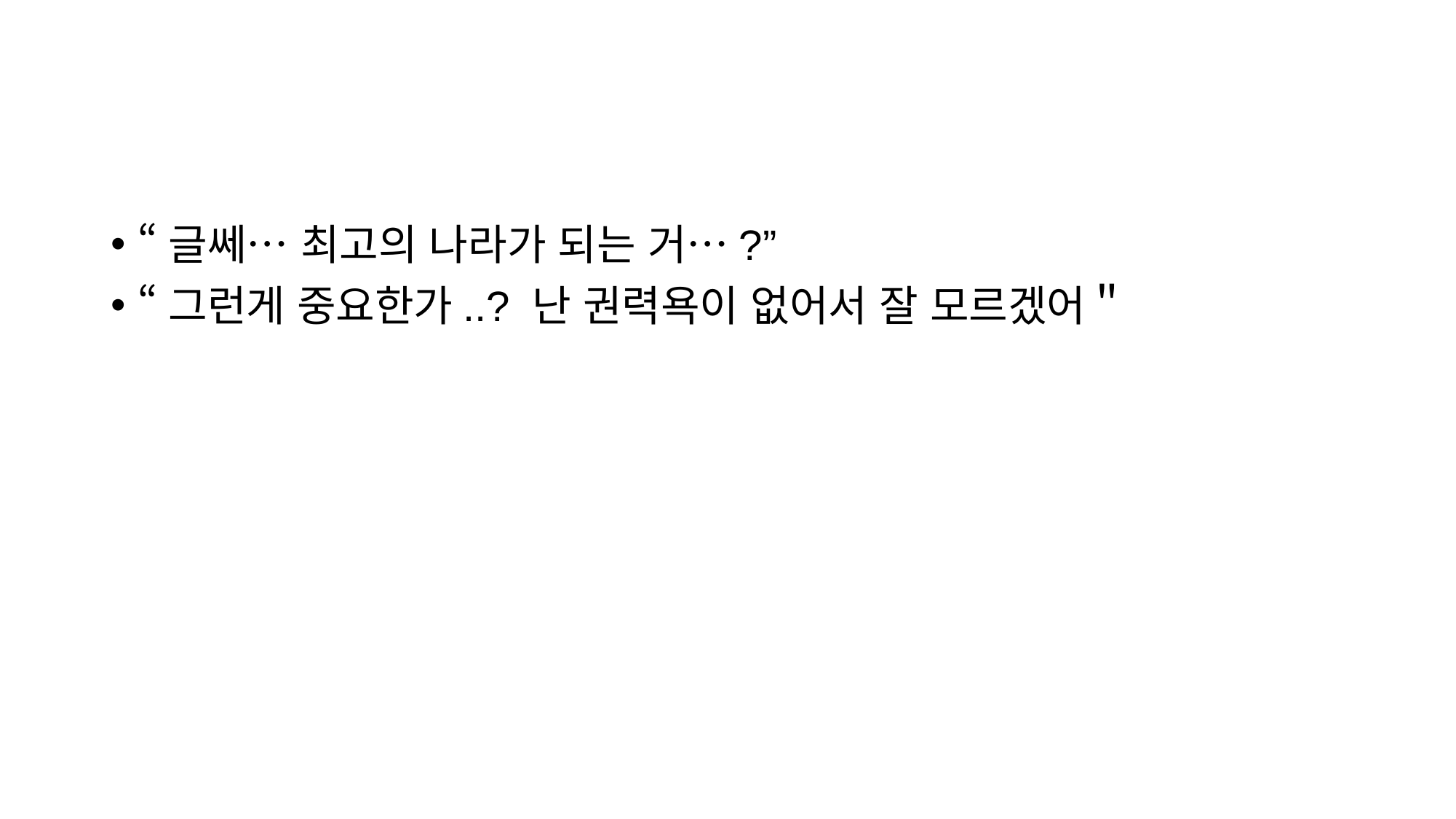

#
“글쎄… 최고의 나라가 되는 거…?”
“그런게 중요한가..? 난 권력욕이 없어서 잘 모르겠어＂